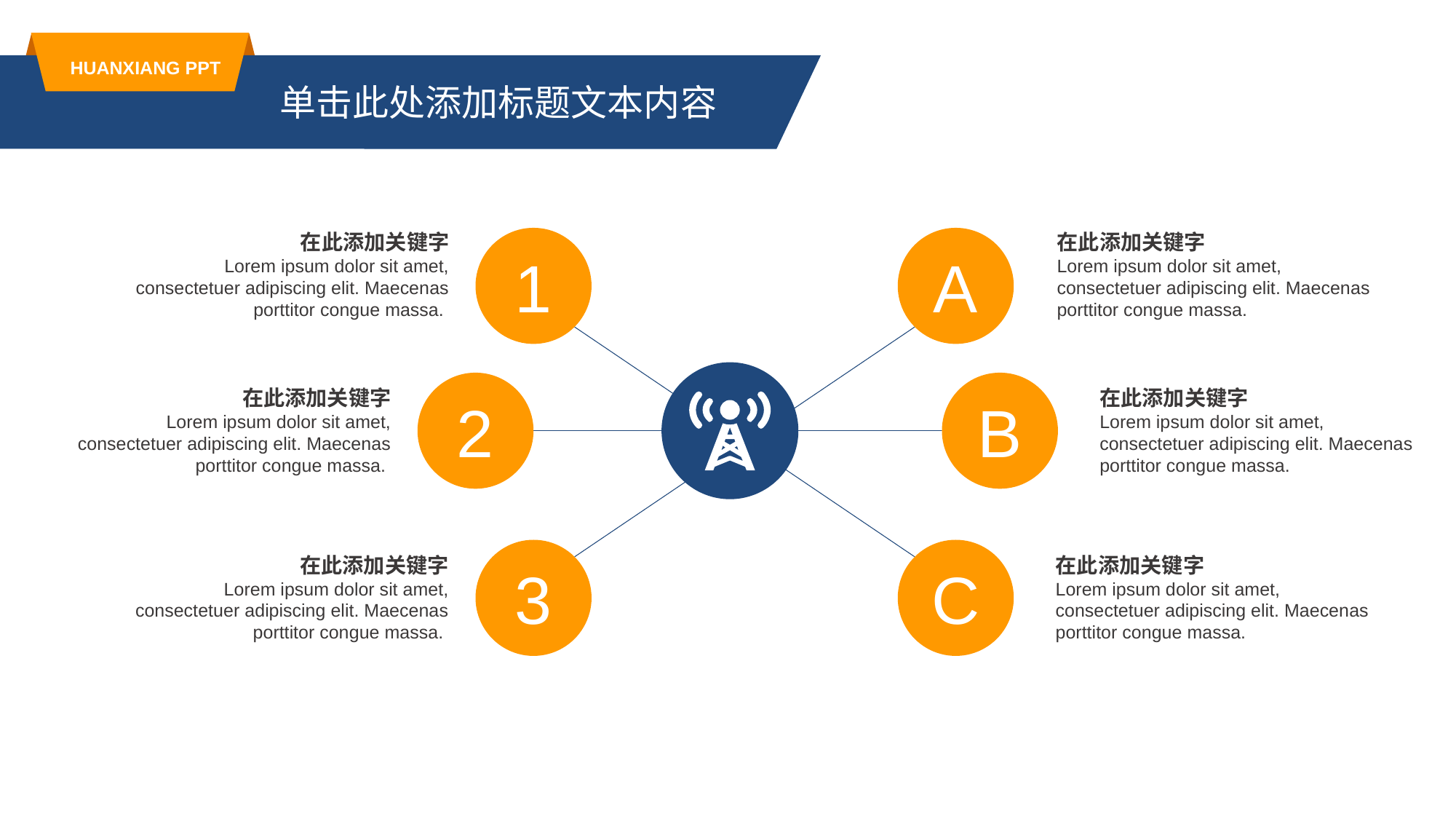

HUANXIANG PPT

单击此处添加标题文本内容
在此添加关键字
Lorem ipsum dolor sit amet, consectetuer adipiscing elit. Maecenas porttitor congue massa.
在此添加关键字
Lorem ipsum dolor sit amet, consectetuer adipiscing elit. Maecenas porttitor congue massa.
1
A

2
B
在此添加关键字
Lorem ipsum dolor sit amet, consectetuer adipiscing elit. Maecenas porttitor congue massa.
在此添加关键字
Lorem ipsum dolor sit amet, consectetuer adipiscing elit. Maecenas porttitor congue massa.

3
C
在此添加关键字
Lorem ipsum dolor sit amet, consectetuer adipiscing elit. Maecenas porttitor congue massa.
在此添加关键字
Lorem ipsum dolor sit amet, consectetuer adipiscing elit. Maecenas porttitor congue massa.